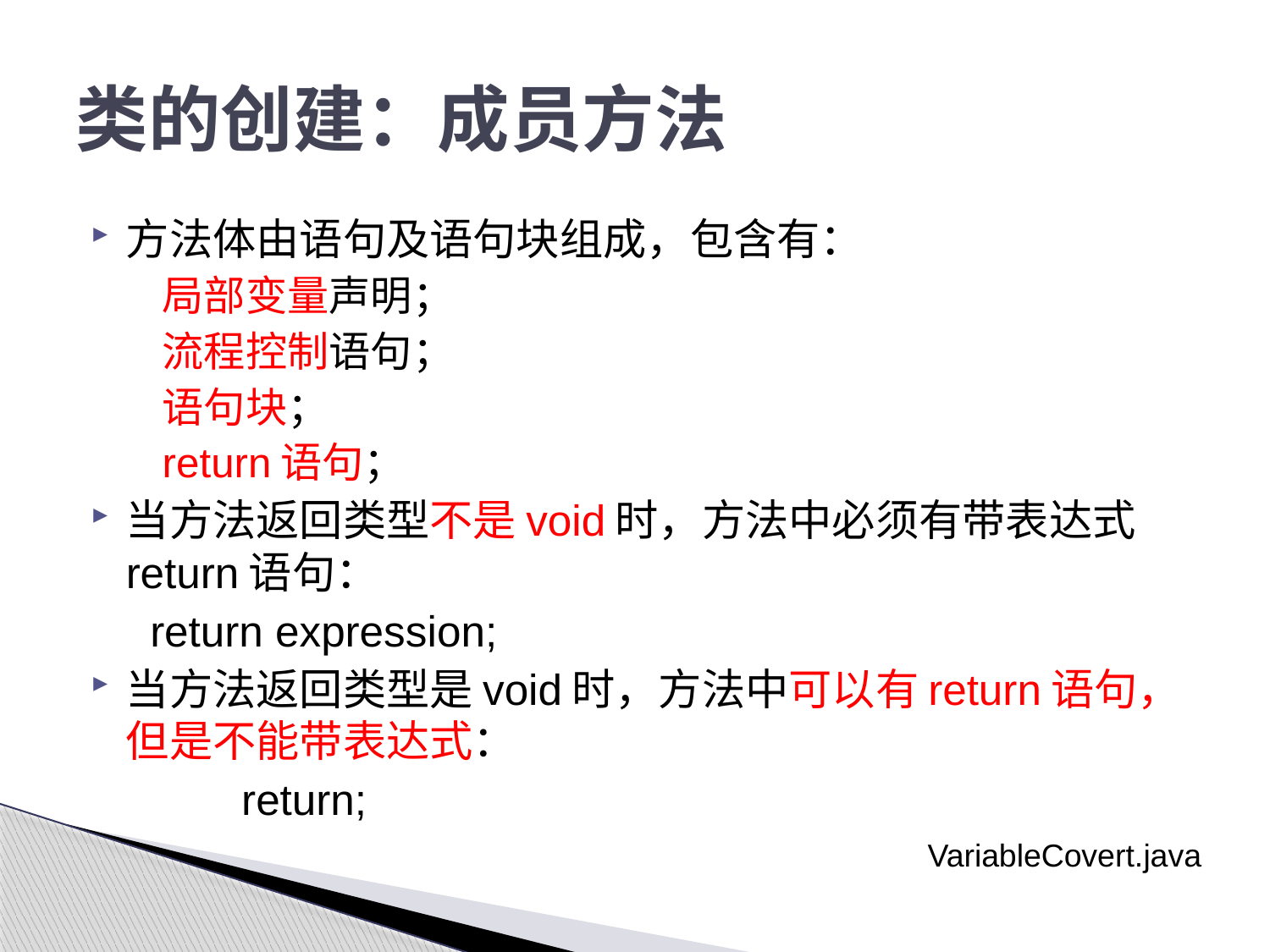

# 类的创建：成员方法
方法体由语句及语句块组成，包含有：
局部变量声明；
流程控制语句；
语句块；
return语句；
当方法返回类型不是void时，方法中必须有带表达式return语句：
	  return expression;
当方法返回类型是void时，方法中可以有return语句，但是不能带表达式：
   	return;
VariableCovert.java